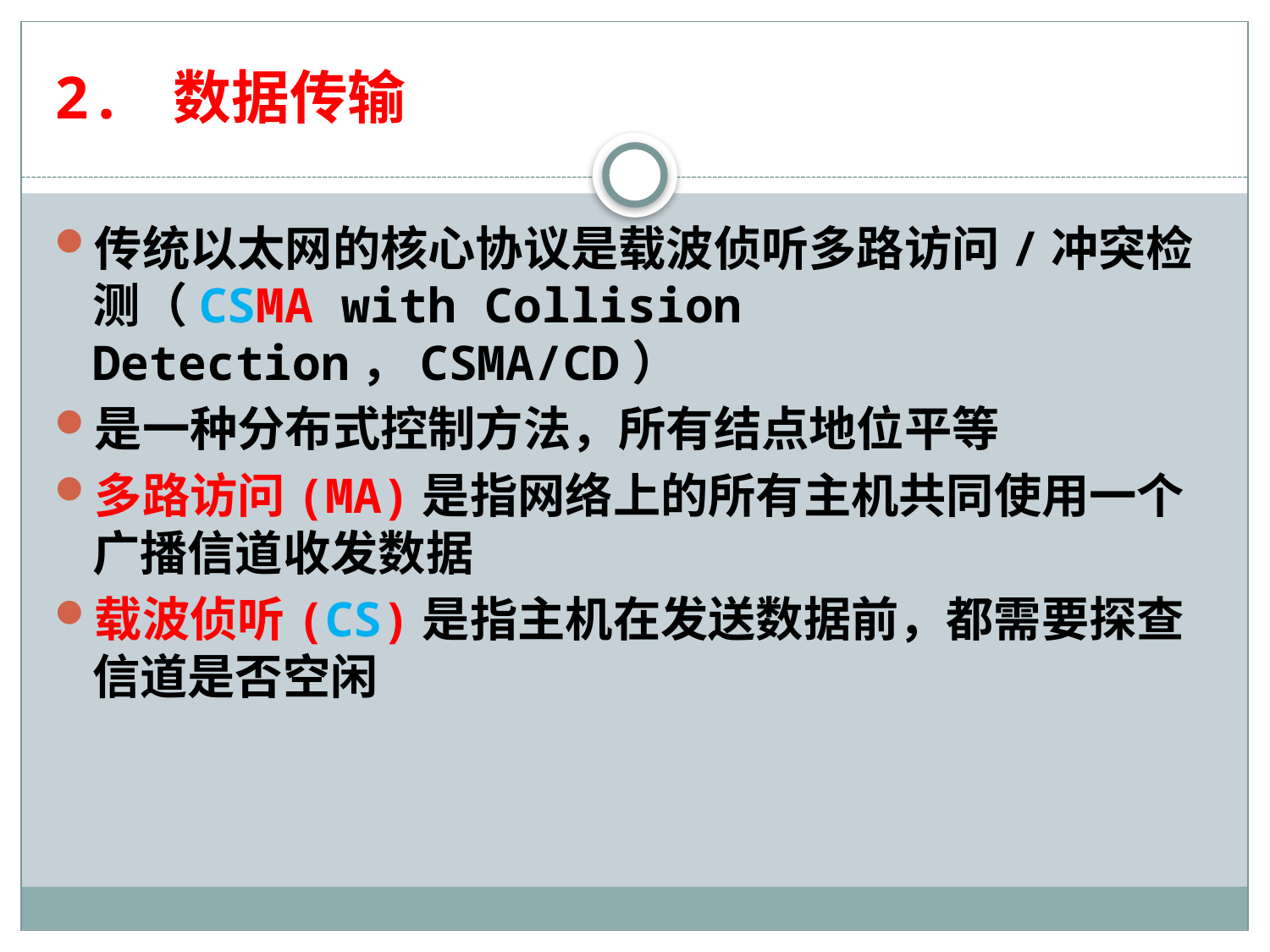

# 2. 数据传输
传统以太网的核心协议是载波侦听多路访问/冲突检测（CSMA with Collision Detection，CSMA/CD）
是一种分布式控制方法，所有结点地位平等
多路访问(MA)是指网络上的所有主机共同使用一个广播信道收发数据
载波侦听(CS)是指主机在发送数据前，都需要探查信道是否空闲